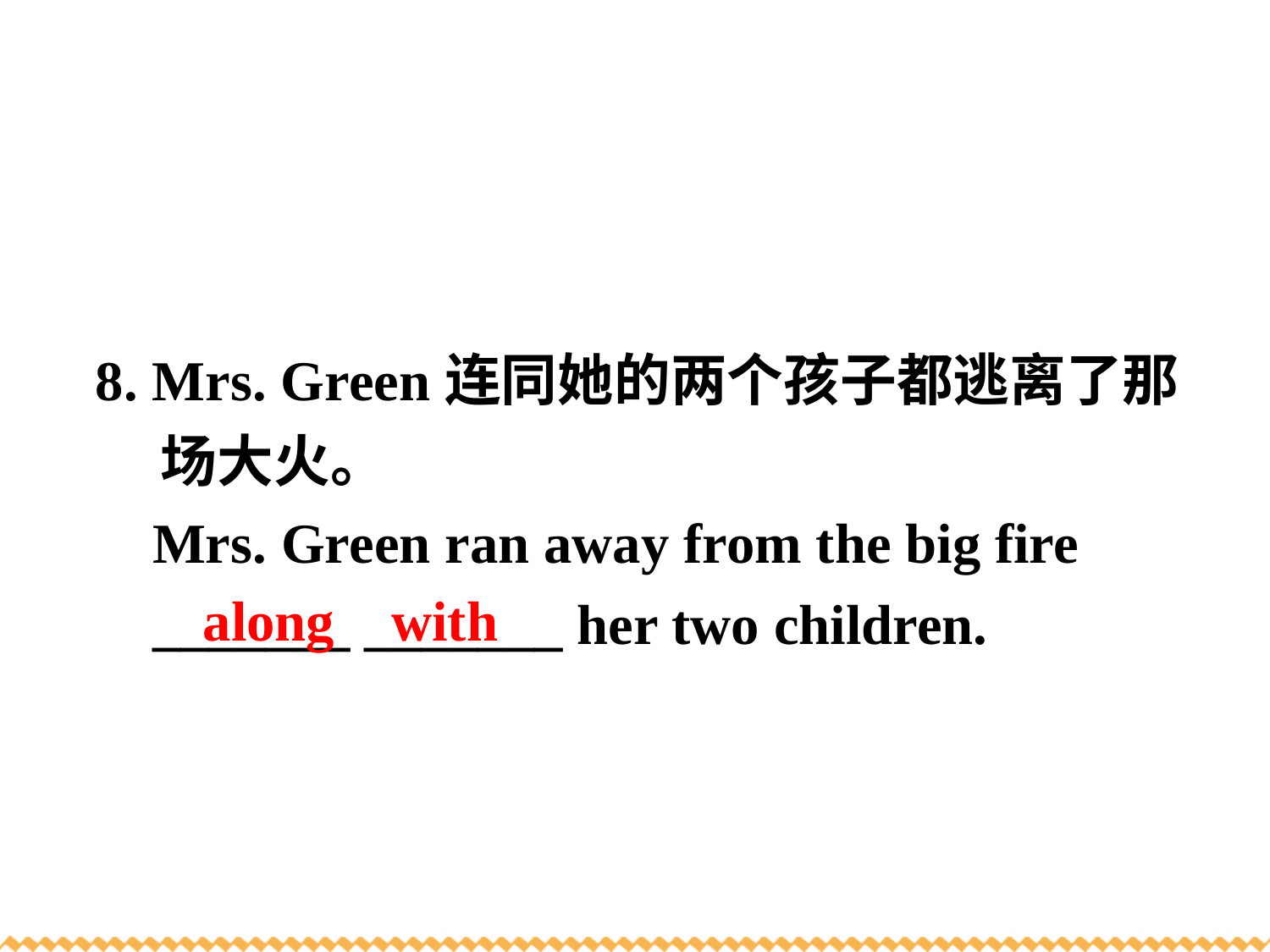

8. Mrs. Green连同她的两个孩子都逃离了那
    场大火。
    Mrs. Green ran away from the big fire
    _______ _______ her two children.
along    with